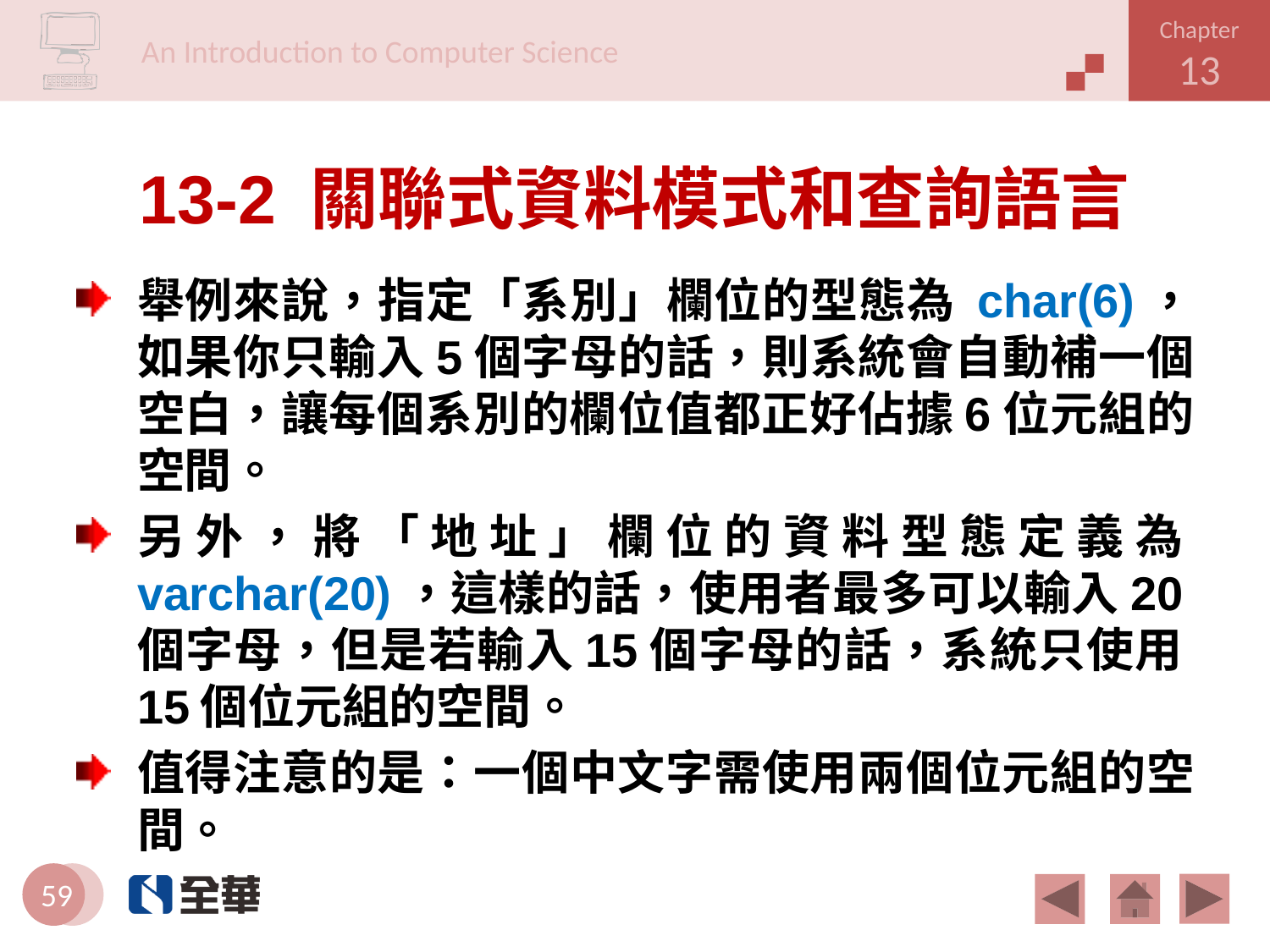

# 13-2 關聯式資料模式和查詢語言
舉例來說，指定「系別」欄位的型態為 char(6)，如果你只輸入5個字母的話，則系統會自動補一個空白，讓每個系別的欄位值都正好佔據6位元組的空間。
另外，將「地址」欄位的資料型態定義為varchar(20)，這樣的話，使用者最多可以輸入20個字母，但是若輸入15個字母的話，系統只使用15個位元組的空間。
值得注意的是：一個中文字需使用兩個位元組的空間。